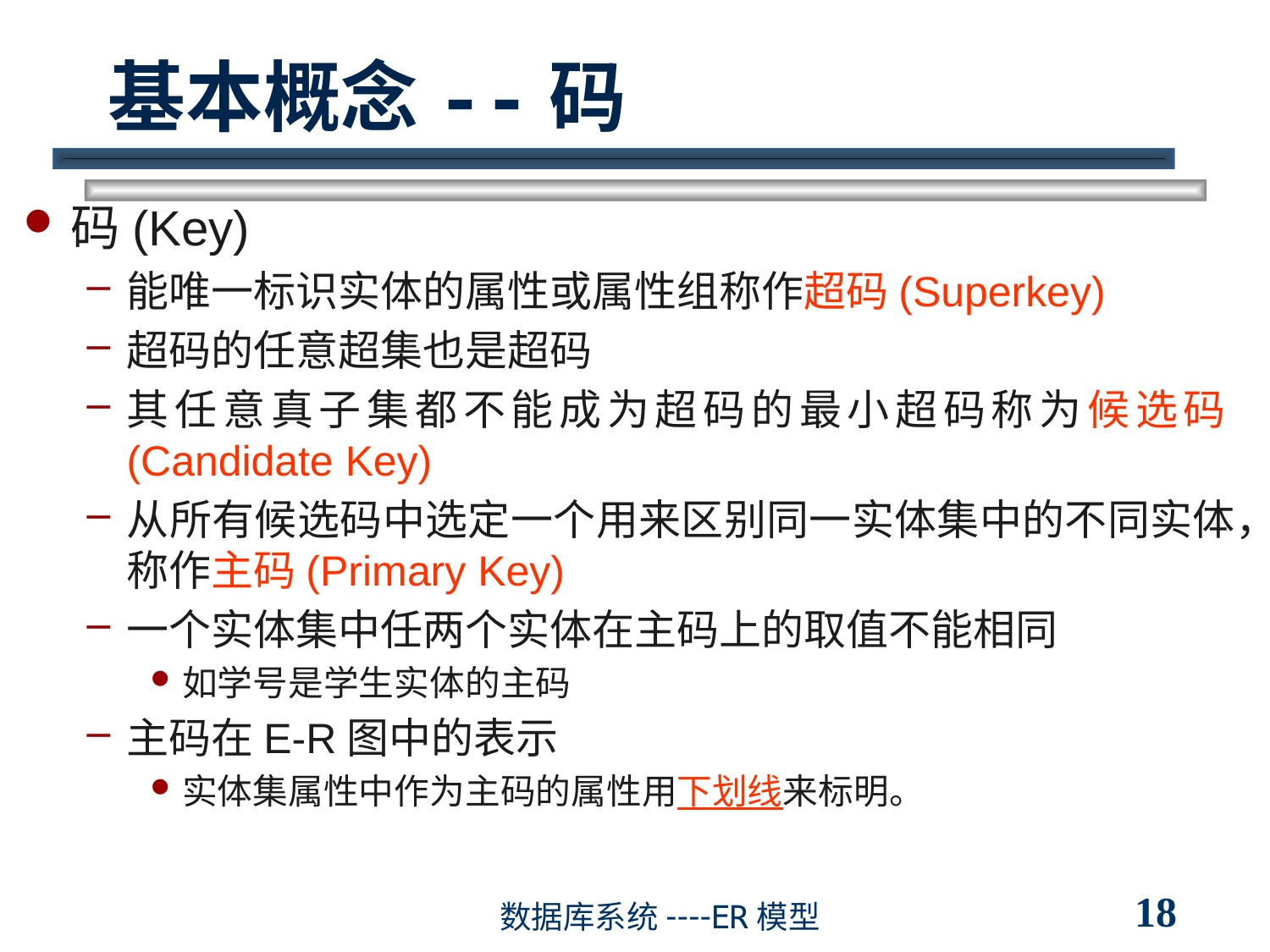

# 基本概念--码
码(Key)
能唯一标识实体的属性或属性组称作超码(Superkey)
超码的任意超集也是超码
其任意真子集都不能成为超码的最小超码称为候选码(Candidate Key)
从所有候选码中选定一个用来区别同一实体集中的不同实体，称作主码(Primary Key)
一个实体集中任两个实体在主码上的取值不能相同
如学号是学生实体的主码
主码在E-R图中的表示
实体集属性中作为主码的属性用下划线来标明。

18
数据库系统----ER模型